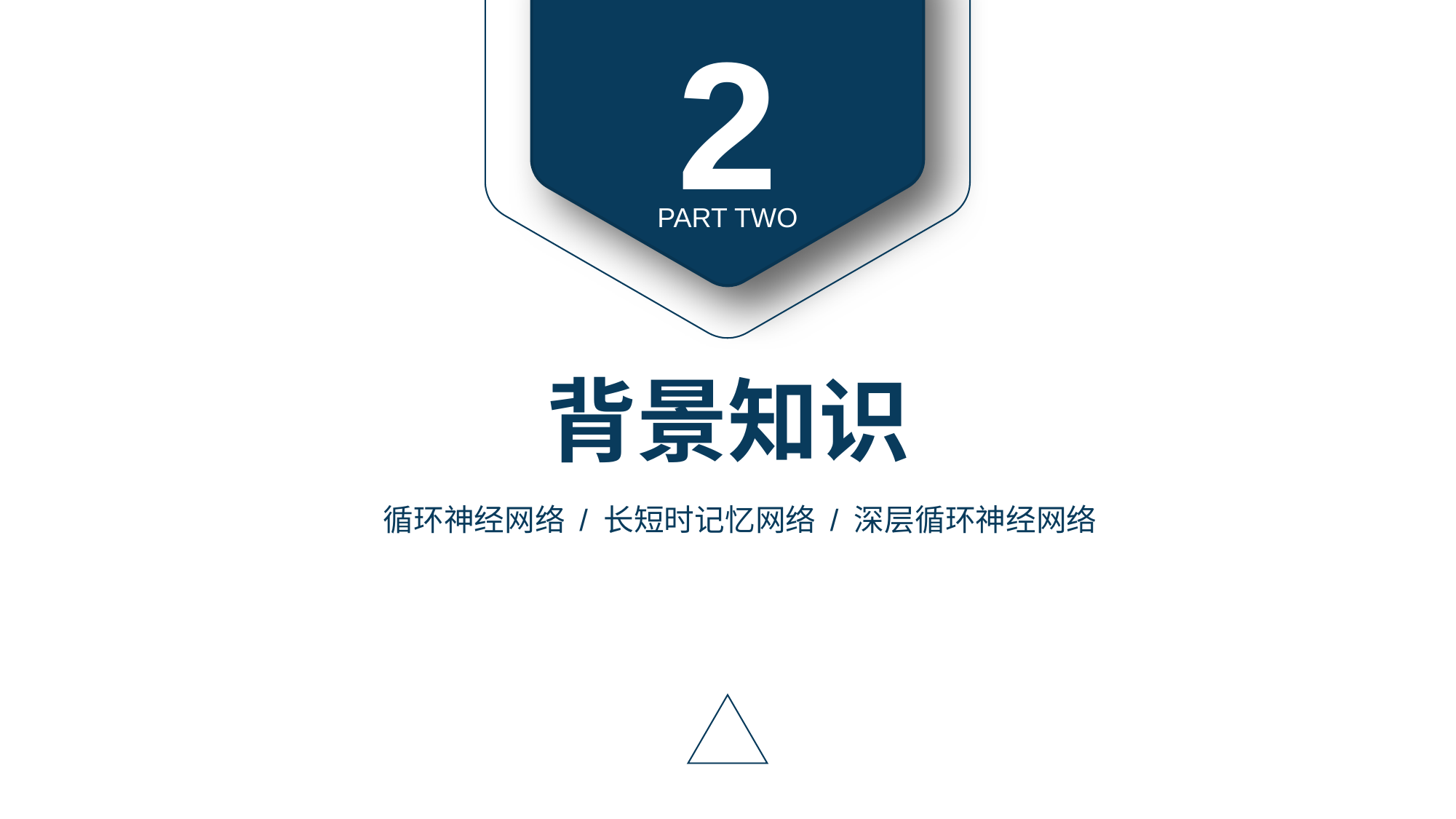

2
PART TWO
背景知识
循环神经网络 / 长短时记忆网络 / 深层循环神经网络